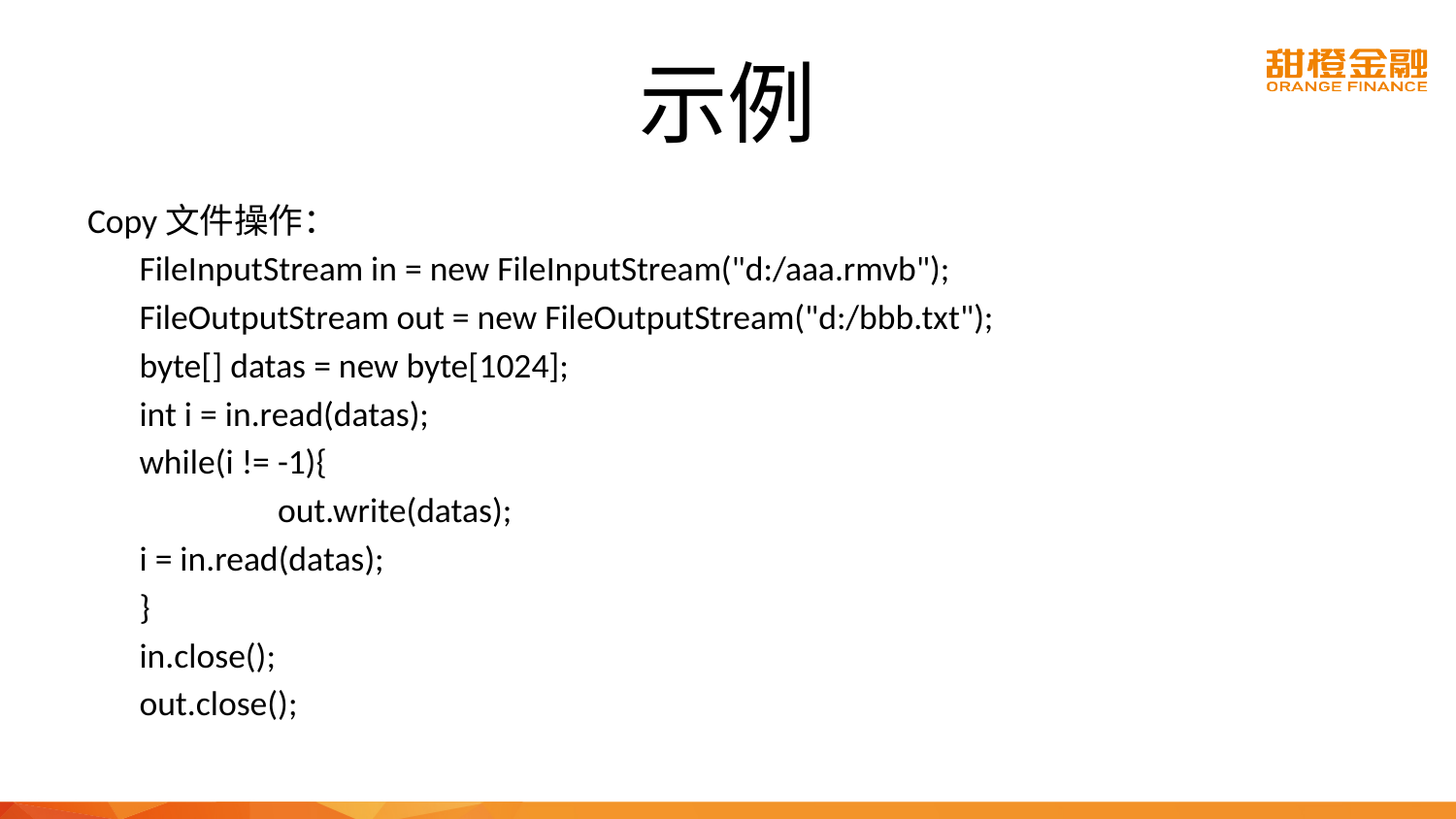

# 示例
Copy文件操作：
	FileInputStream in = new FileInputStream("d:/aaa.rmvb");
	FileOutputStream out = new FileOutputStream("d:/bbb.txt");
	byte[] datas = new byte[1024];
	int i = in.read(datas);
	while(i != -1){
	 	out.write(datas);
		i = in.read(datas);
	}
	in.close();
	out.close();